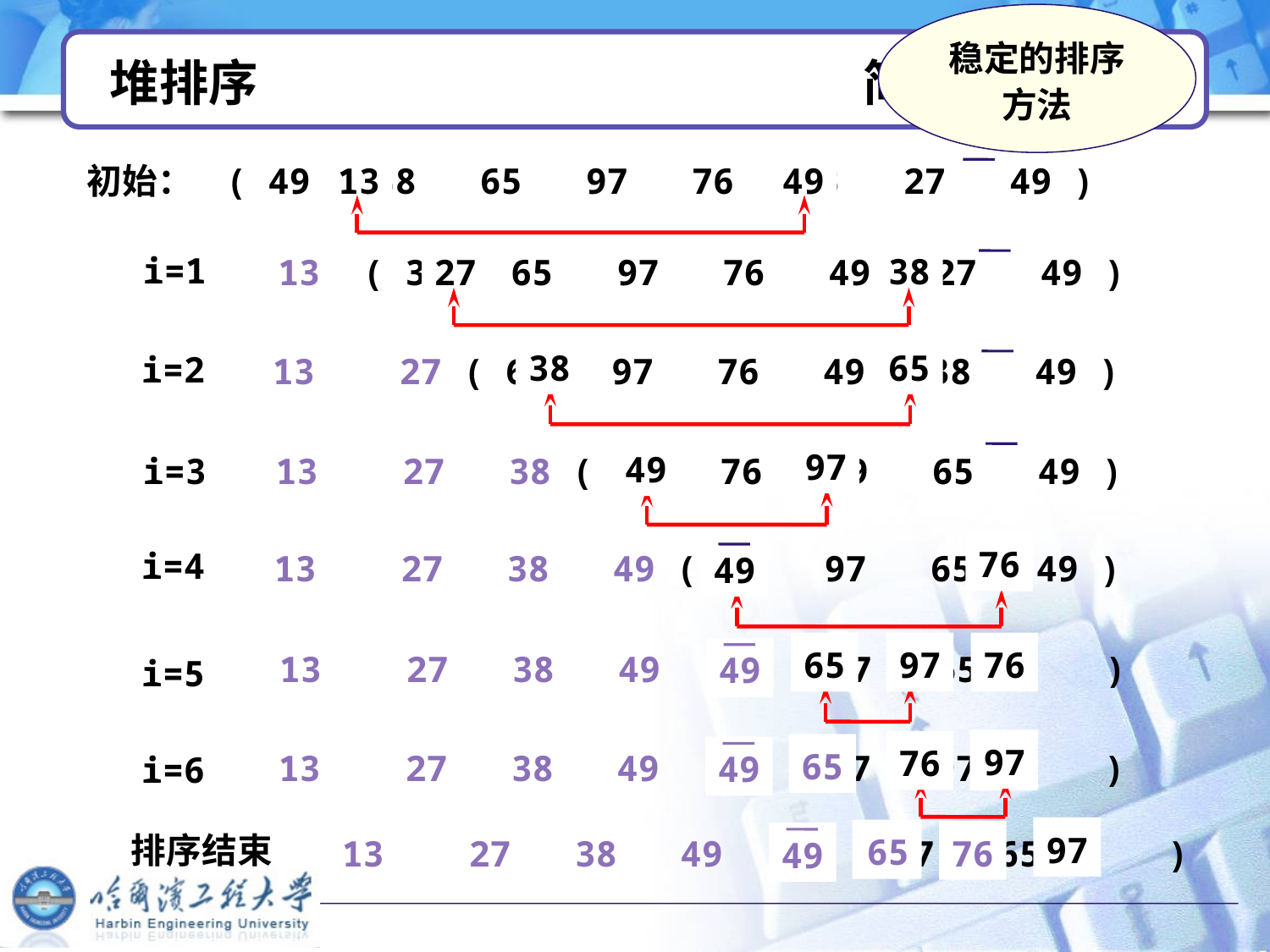

稳定的排序方法
# 堆排序                                                      简单选择排序
初始：   ( 49   38   65   97   76   13   27   49 )

13
49

i=1
38
     13  ( 38   65   97   76   49   27   49 )

27

38
65
i=2
13    27 ( 65   97   76   49   38   49 )

97
49
13    27   38 ( 97   76   49   65   49 )

i=3

76
i=4
13    27   38   49 ( 76   97   65   49 )

49

76
13    27   38   49   76 ( 97   65      )

49

65
97
i=5

97
76
76
13    27   38   49   76   97 ( 97      )

49

76
65
i=6

排序结束
76
13    27   38   49   76   97   65 (    )

49

97
76
65
76